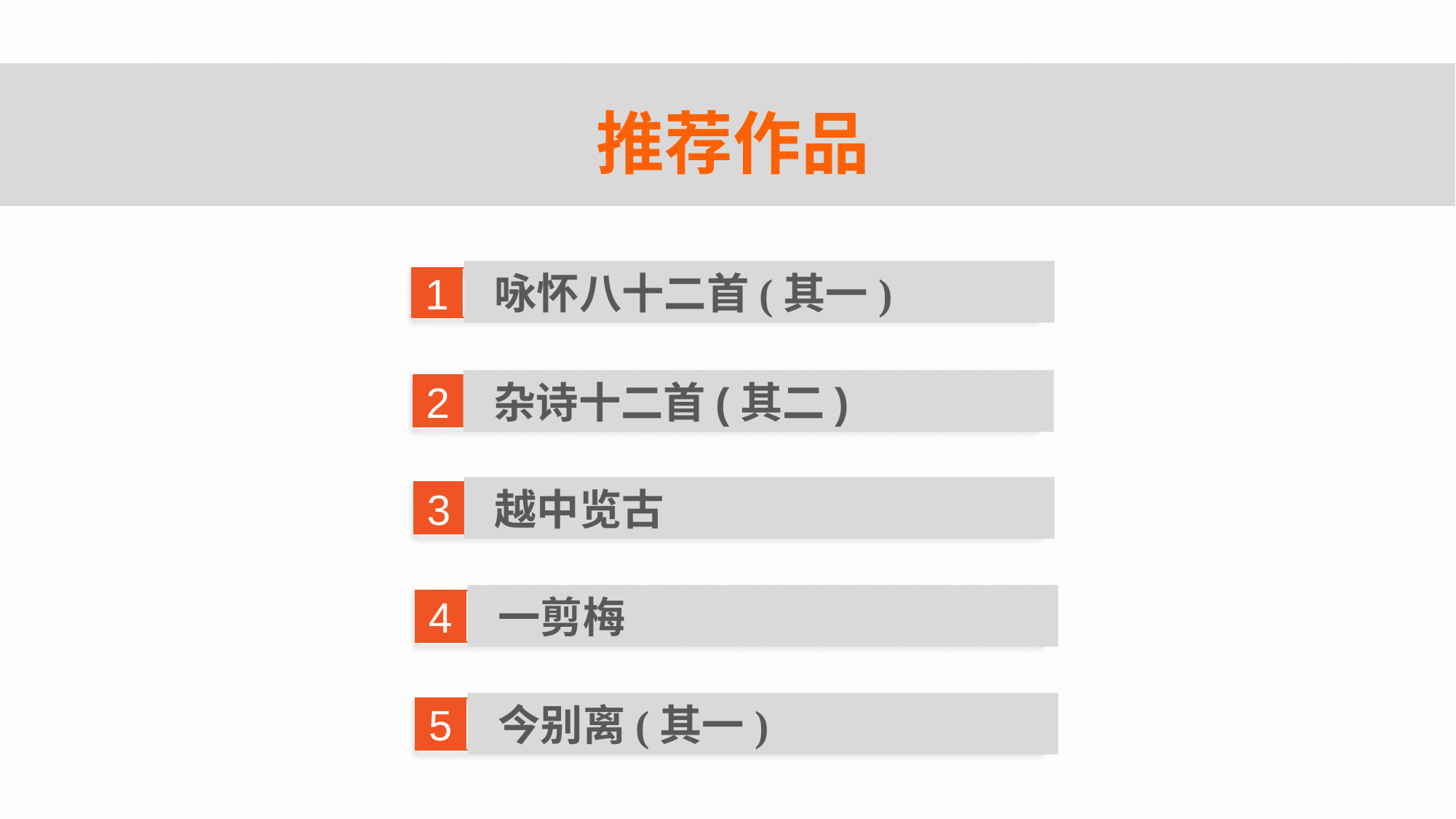

推荐作品
 咏怀八十二首(其一)
1

 杂诗十二首(其二)
2

 越中览古
3

 一剪梅
4

 今别离(其一)
5